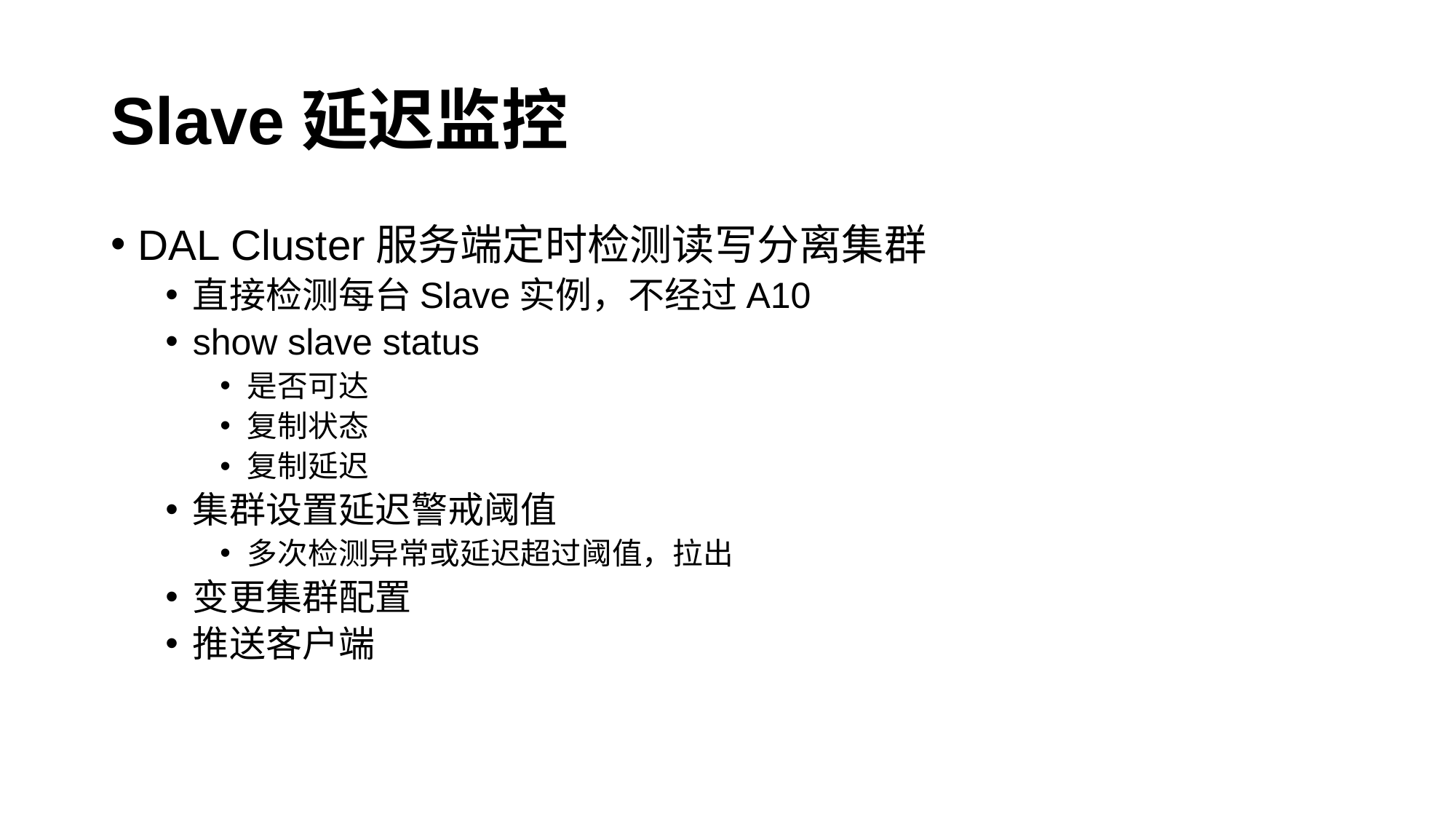

# Slave延迟监控
DAL Cluster服务端定时检测读写分离集群
直接检测每台Slave实例，不经过A10
show slave status
是否可达
复制状态
复制延迟
集群设置延迟警戒阈值
多次检测异常或延迟超过阈值，拉出
变更集群配置
推送客户端